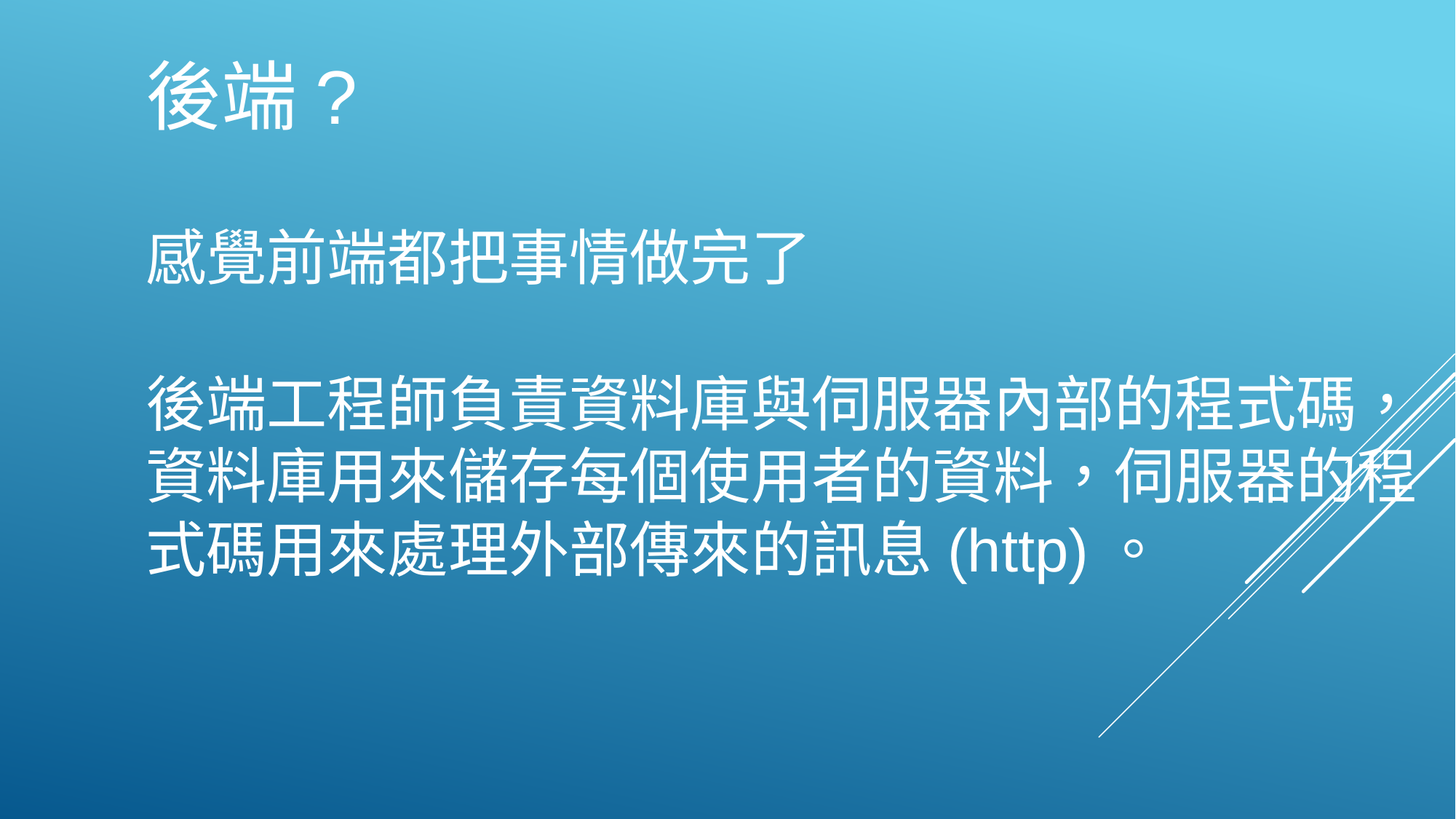

後端?
感覺前端都把事情做完了

後端工程師負責資料庫與伺服器內部的程式碼，資料庫用來儲存每個使用者的資料，伺服器的程式碼用來處理外部傳來的訊息(http)。